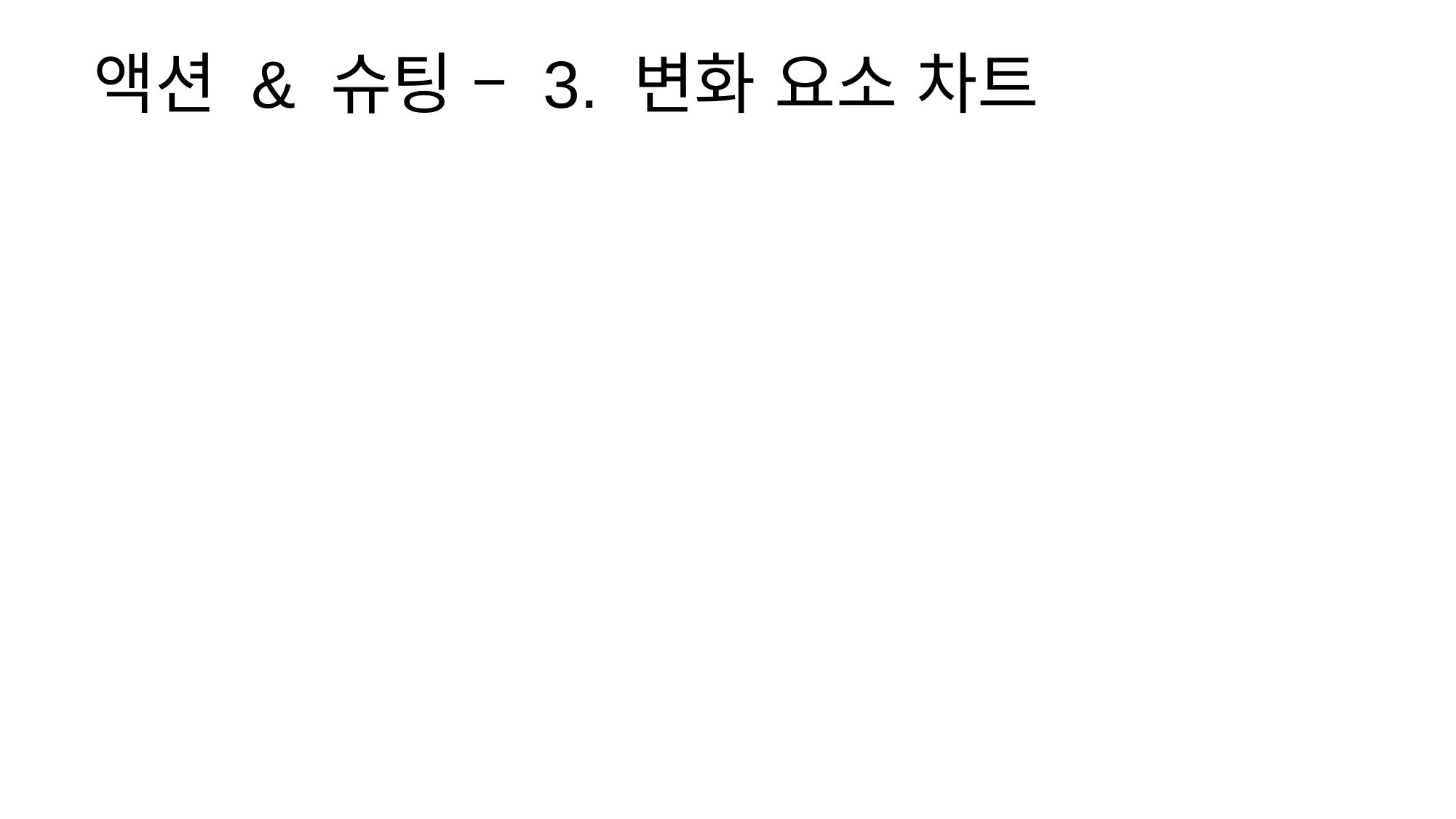

액션 & 슈팅 – 3. 변화 요소 차트